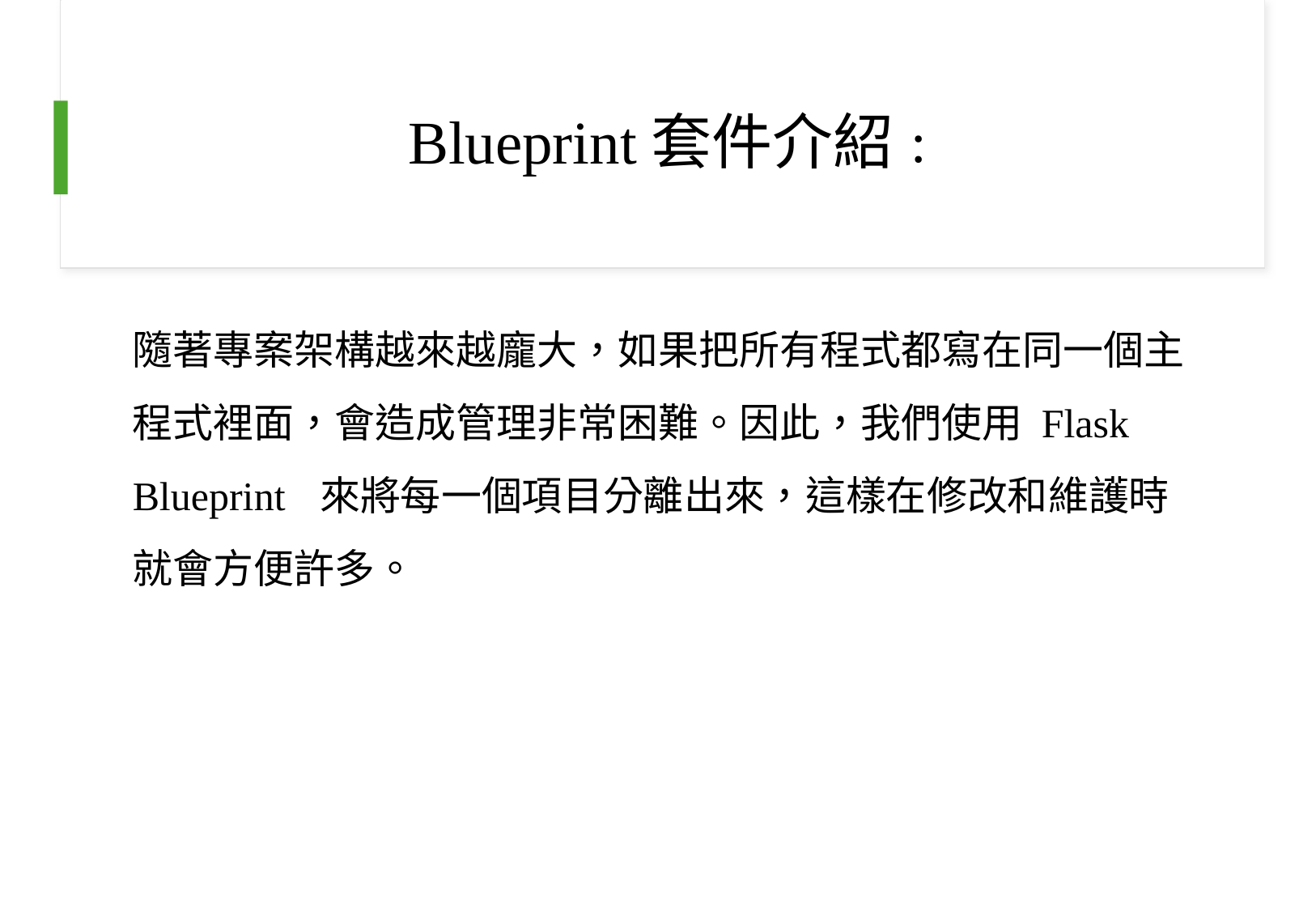

# Blueprint套件介紹:

隨著專案架構越來越龐大，如果把所有程式都寫在同一個主程式裡面，會造成管理非常困難。因此，我們使用 Flask Blueprint 來將每一個項目分離出來，這樣在修改和維護時就會方便許多。